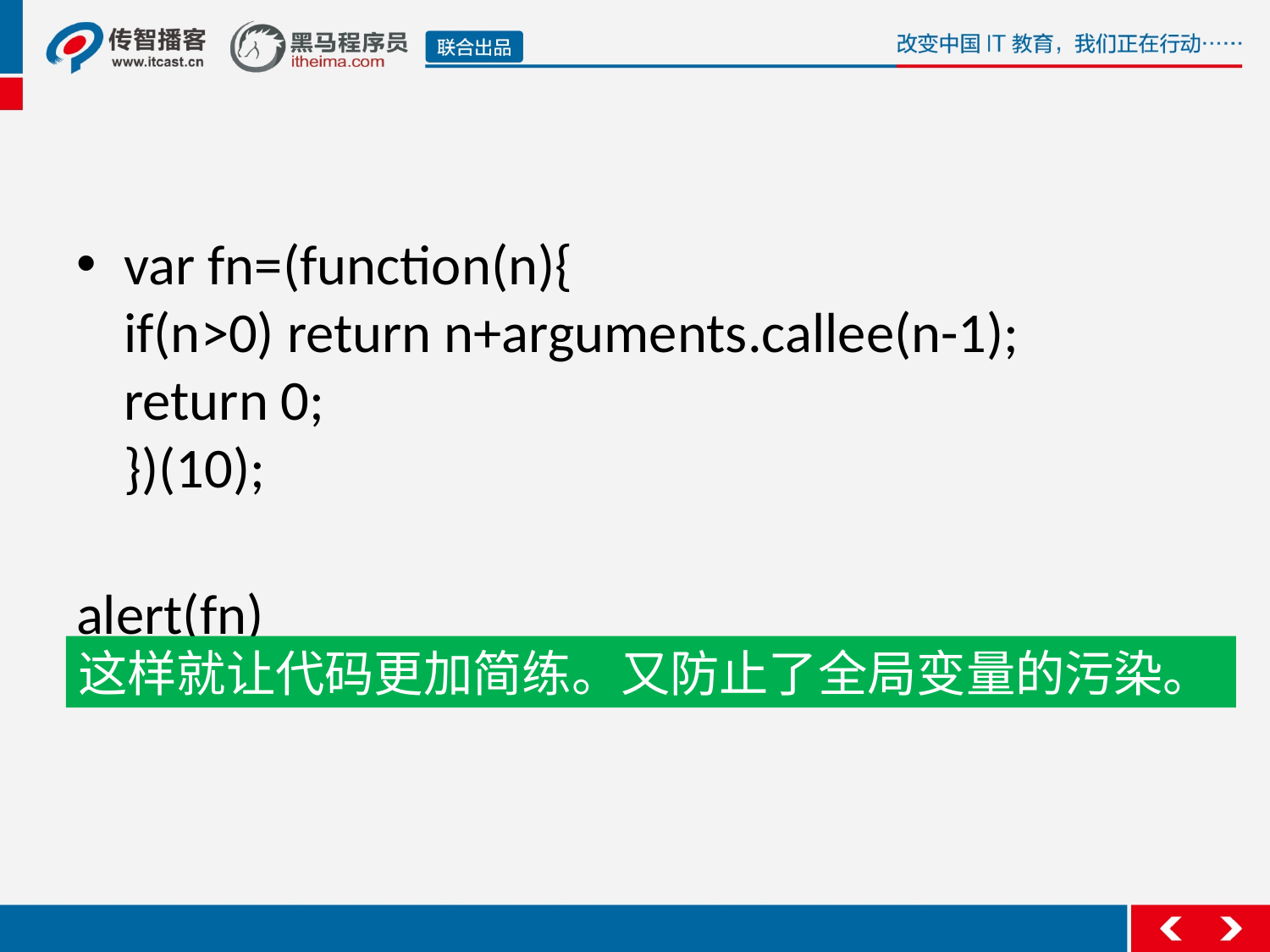

#
var fn=(function(n){
if(n>0) return n+arguments.callee(n-1);
return 0;
})(10);
alert(fn)
这样就让代码更加简练。又防止了全局变量的污染。